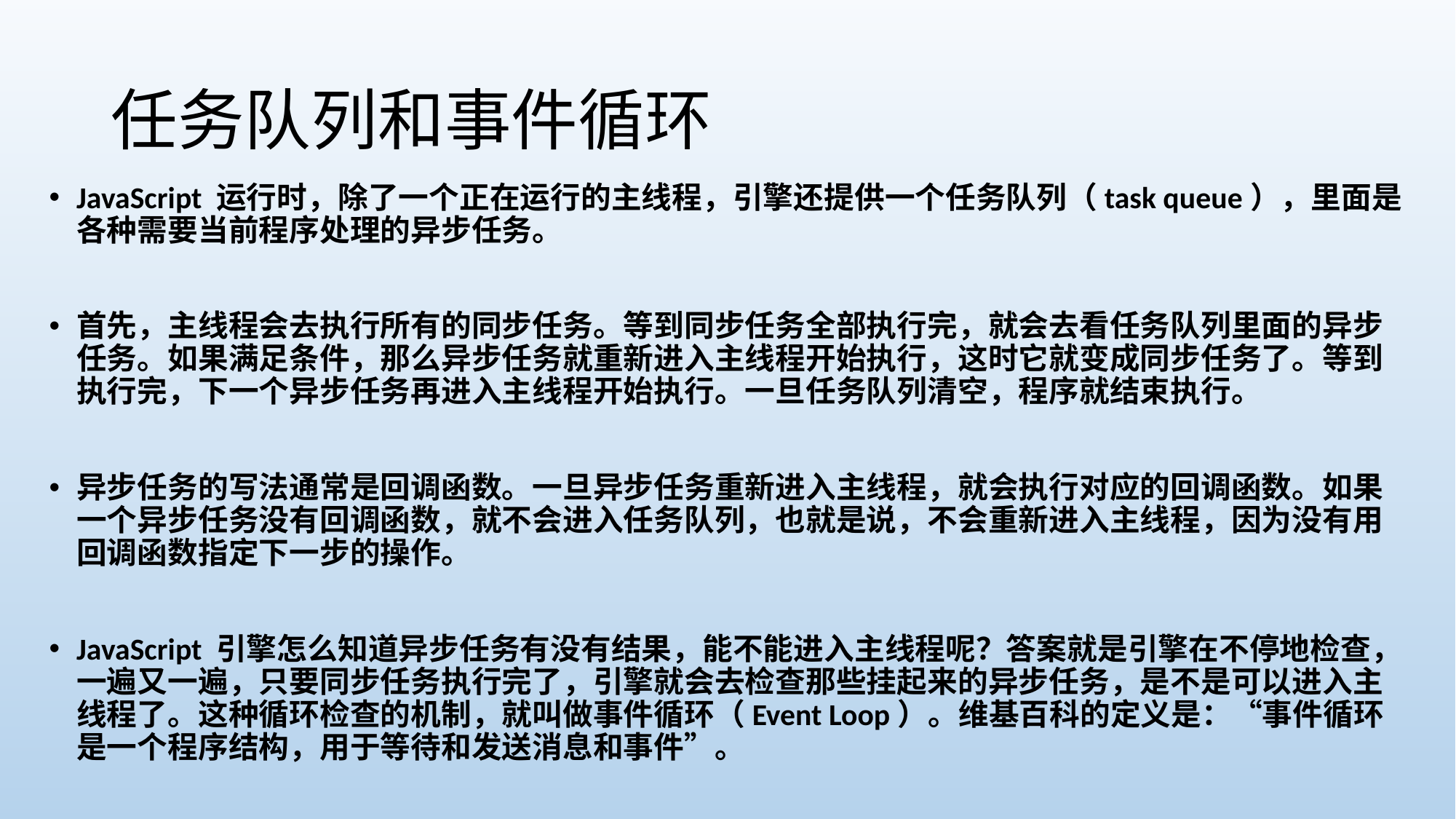

# 任务队列和事件循环
JavaScript 运行时，除了一个正在运行的主线程，引擎还提供一个任务队列（task queue），里面是各种需要当前程序处理的异步任务。

首先，主线程会去执行所有的同步任务。等到同步任务全部执行完，就会去看任务队列里面的异步任务。如果满足条件，那么异步任务就重新进入主线程开始执行，这时它就变成同步任务了。等到执行完，下一个异步任务再进入主线程开始执行。一旦任务队列清空，程序就结束执行。

异步任务的写法通常是回调函数。一旦异步任务重新进入主线程，就会执行对应的回调函数。如果一个异步任务没有回调函数，就不会进入任务队列，也就是说，不会重新进入主线程，因为没有用回调函数指定下一步的操作。

JavaScript 引擎怎么知道异步任务有没有结果，能不能进入主线程呢？答案就是引擎在不停地检查，一遍又一遍，只要同步任务执行完了，引擎就会去检查那些挂起来的异步任务，是不是可以进入主线程了。这种循环检查的机制，就叫做事件循环（Event Loop）。维基百科的定义是：“事件循环是一个程序结构，用于等待和发送消息和事件”。